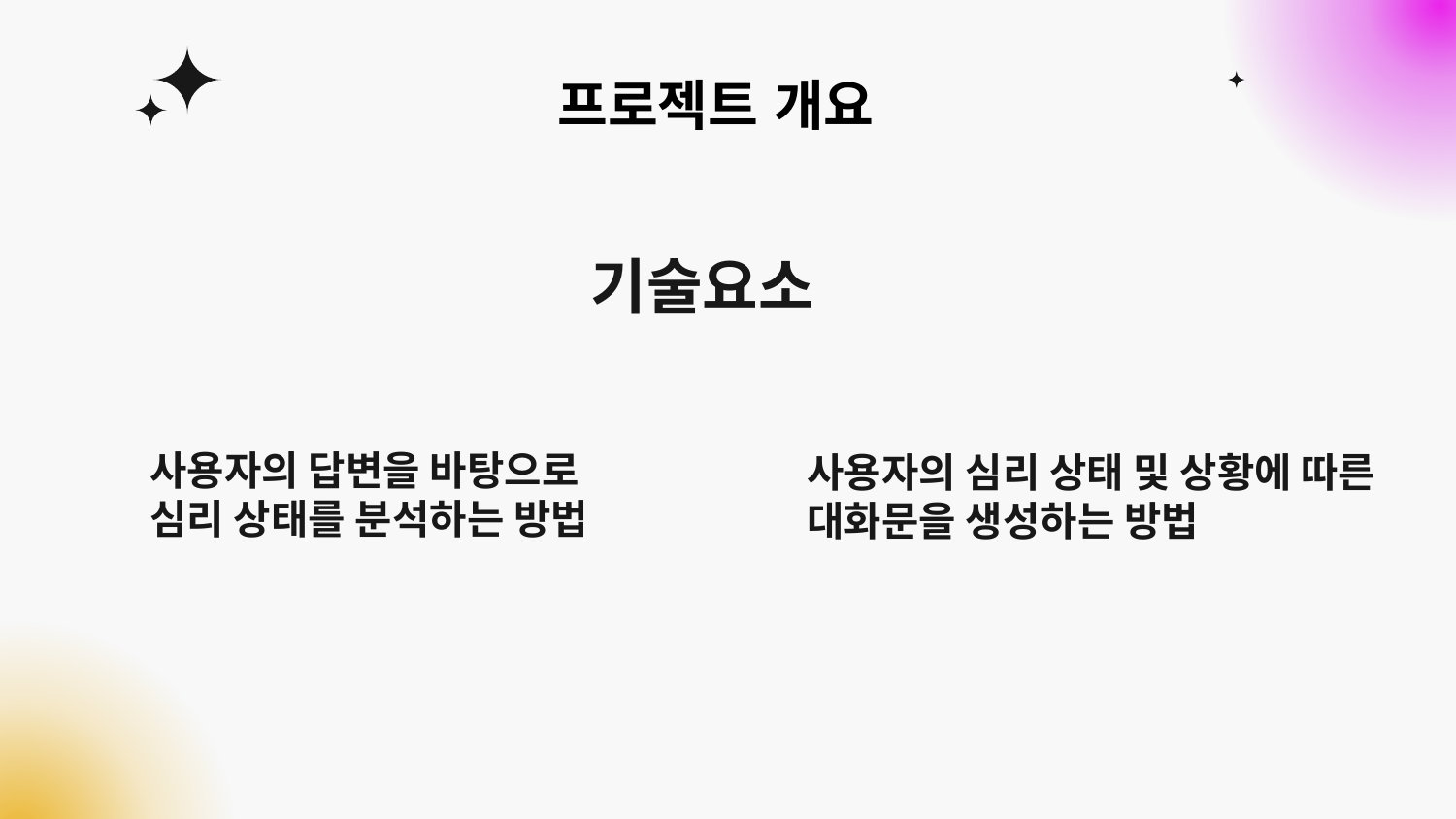

# 프로젝트 개요

기술요소

사용자의 심리 상태 및 상황에 따른 대화문을 생성하는 방법
사용자의 답변을 바탕으로
심리 상태를 분석하는 방법